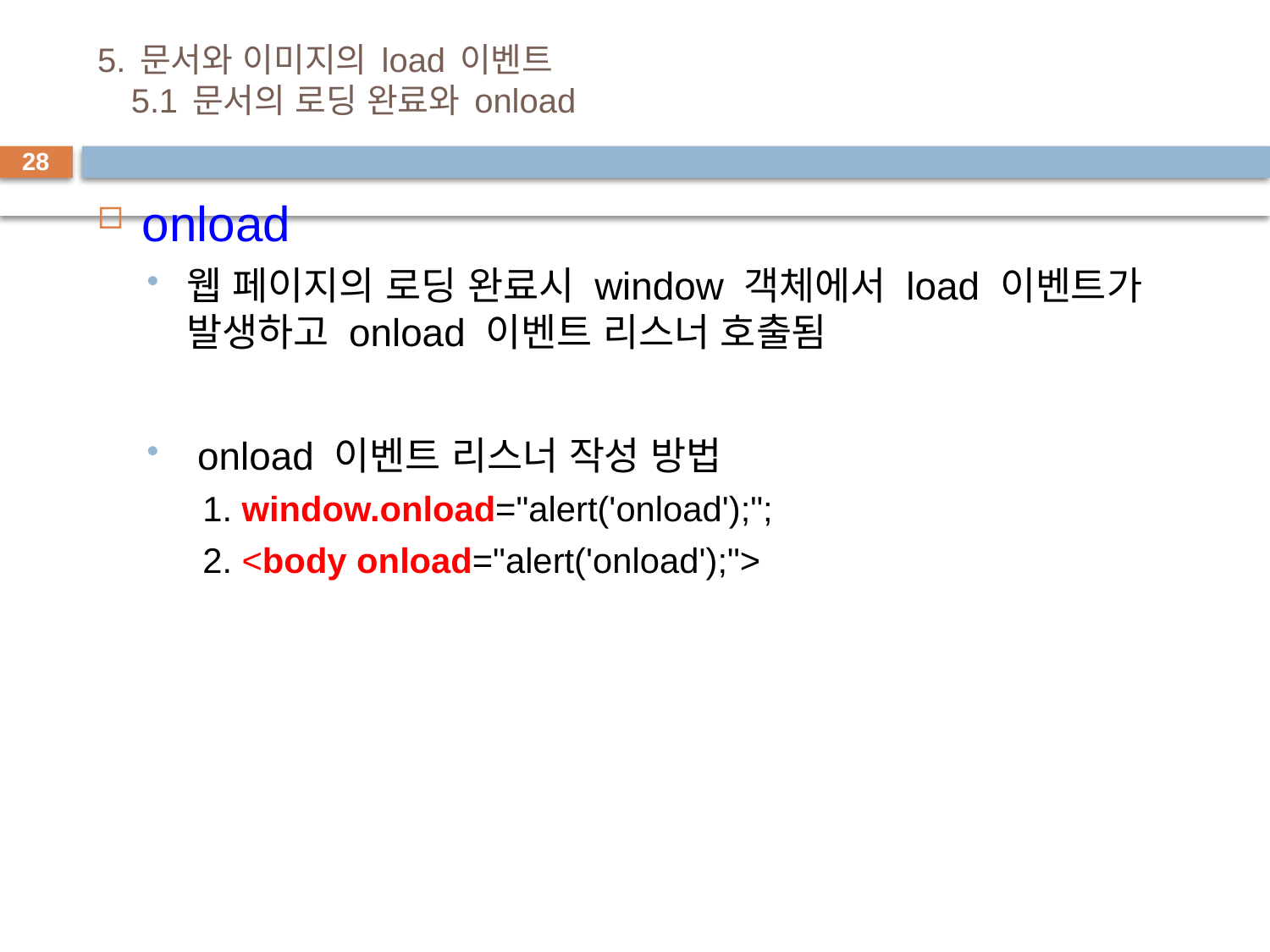

# 5. 문서와 이미지의 load 이벤트 5.1 문서의 로딩 완료와 onload
28
onload
웹 페이지의 로딩 완료시 window 객체에서 load 이벤트가 발생하고 onload 이벤트 리스너 호출됨

 onload 이벤트 리스너 작성 방법
 1. window.onload="alert('onload');";
 2. <body onload="alert('onload');">